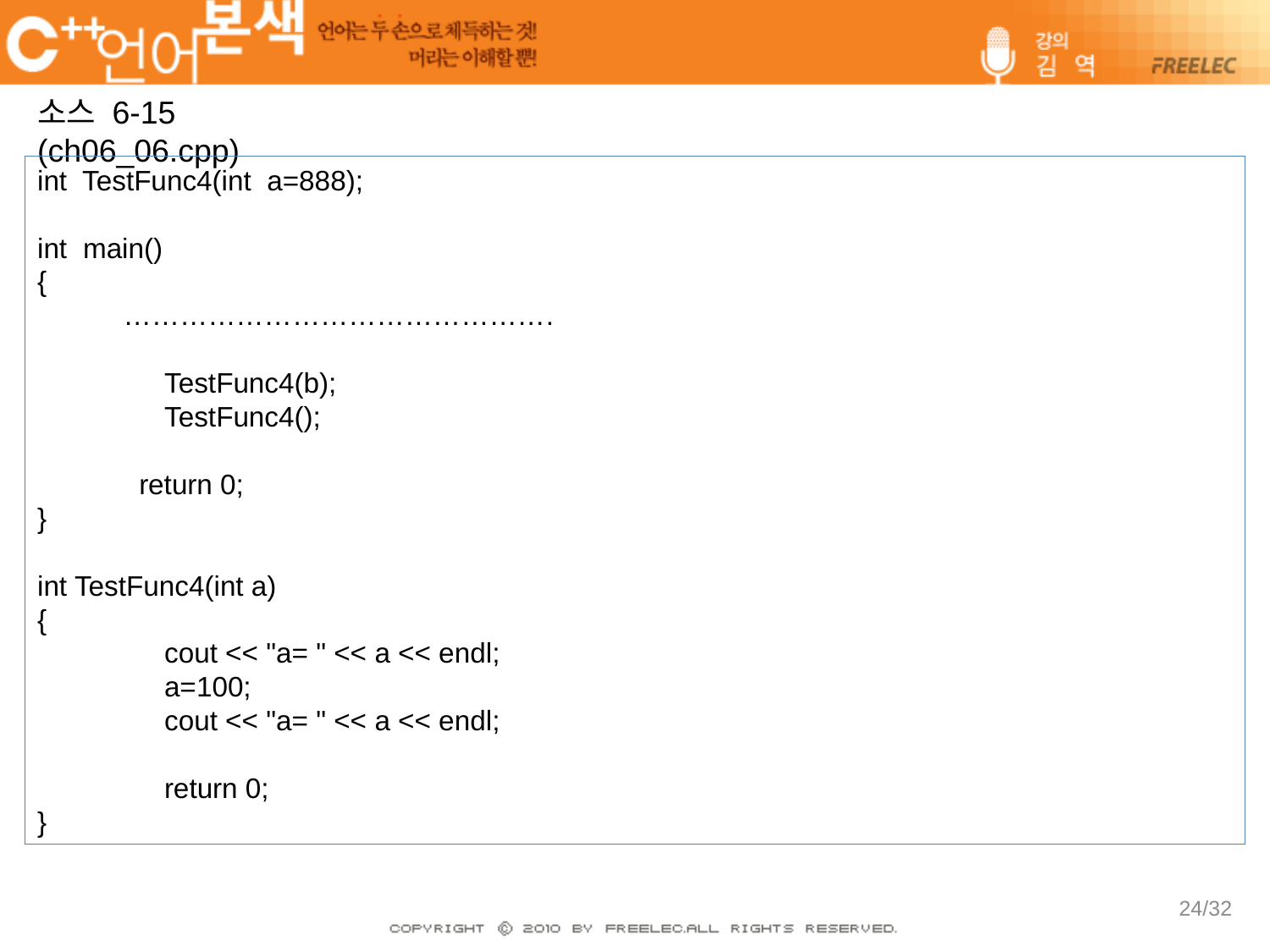

소스 6-15 (ch06_06.cpp)
int  TestFunc4(int  a=888);

int  main()
{
           ……………………………………….

	TestFunc4(b);
	TestFunc4();

             return 0;
}

int TestFunc4(int a)
{
	cout << "a= " << a << endl;
	a=100;
	cout << "a= " << a << endl;

	return 0;
}
24/32